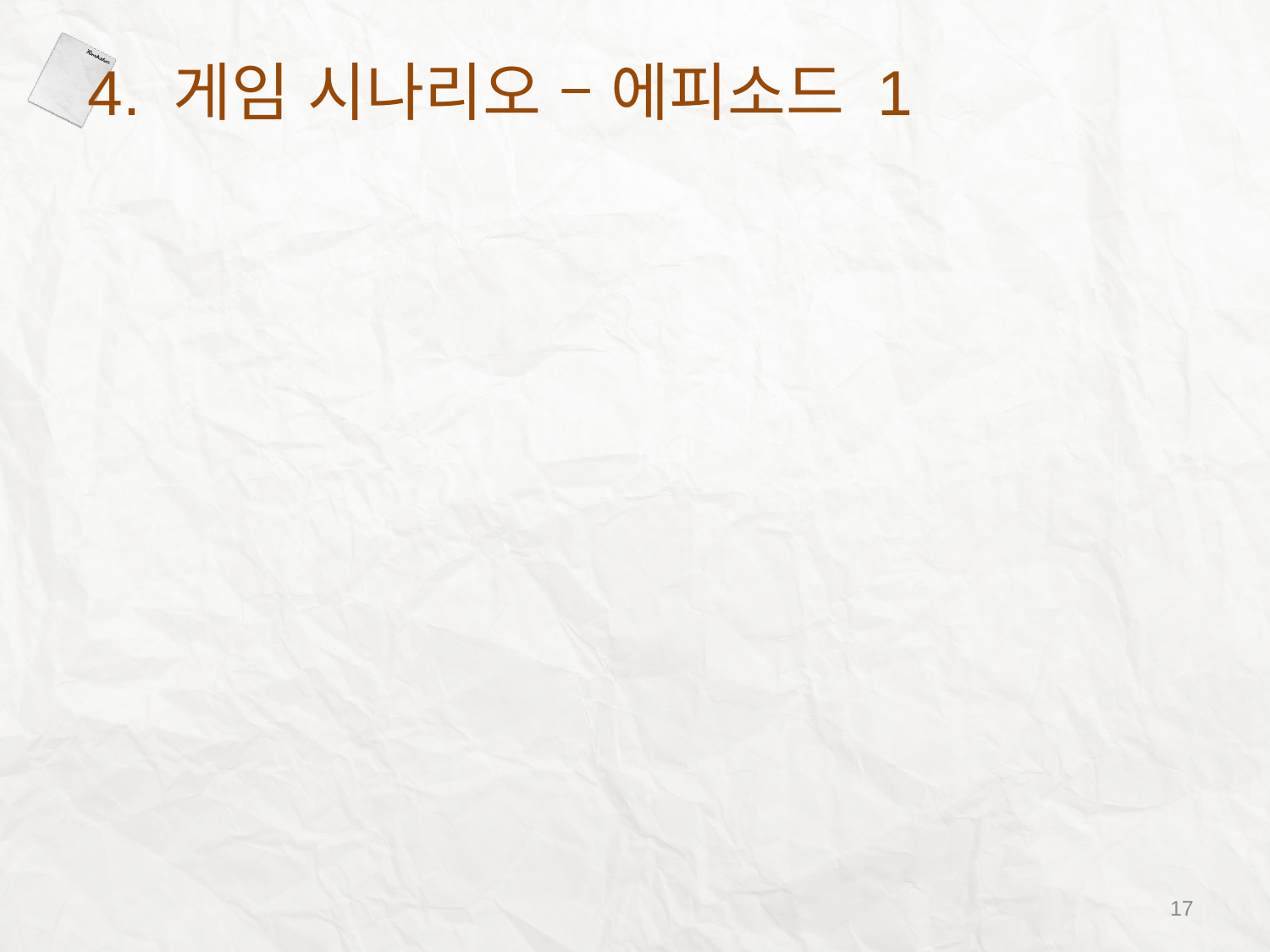

4. 게임 시나리오 – 에피소드 1
17